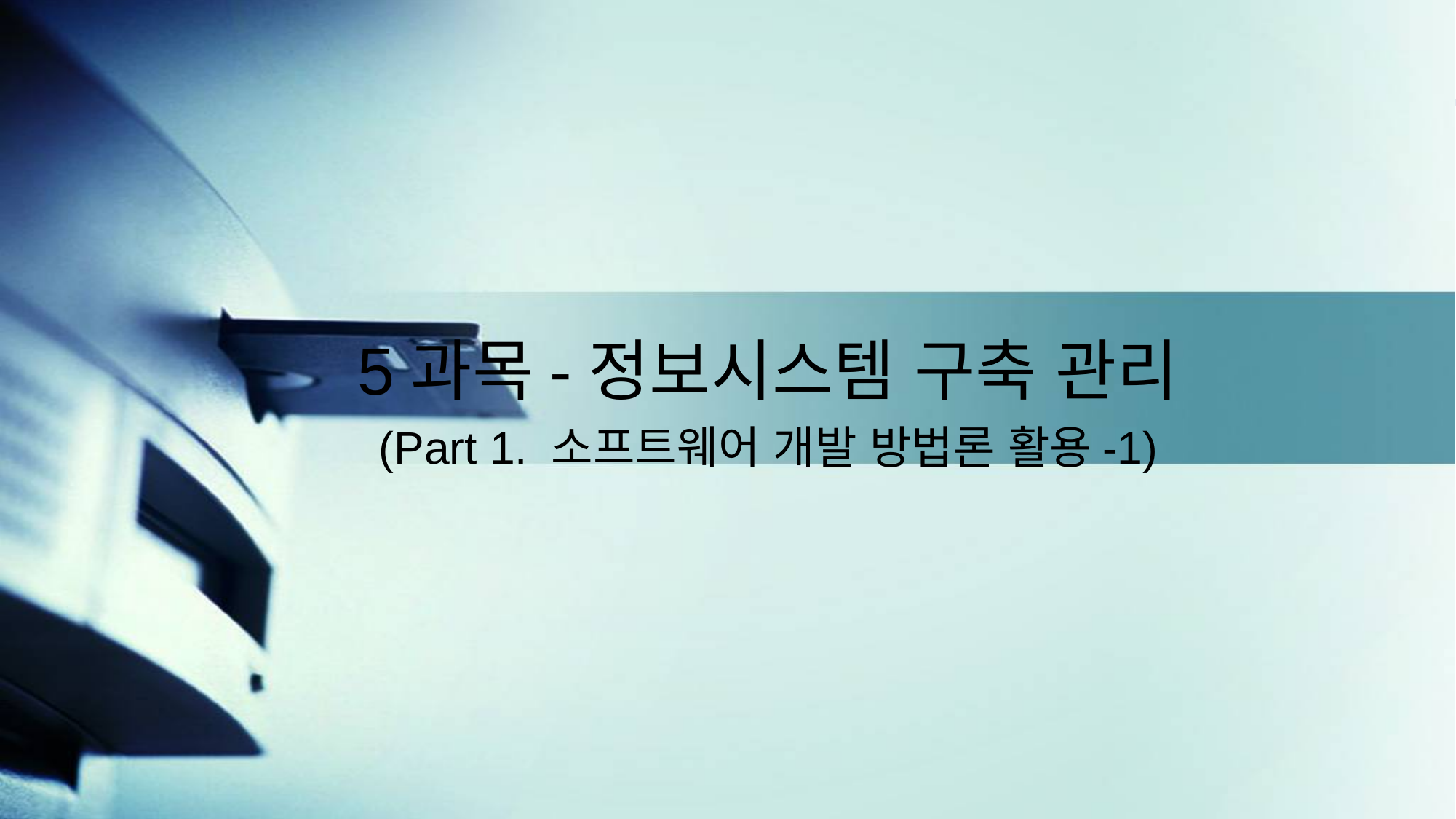

5과목-정보시스템 구축 관리
(Part 1. 소프트웨어 개발 방법론 활용-1)